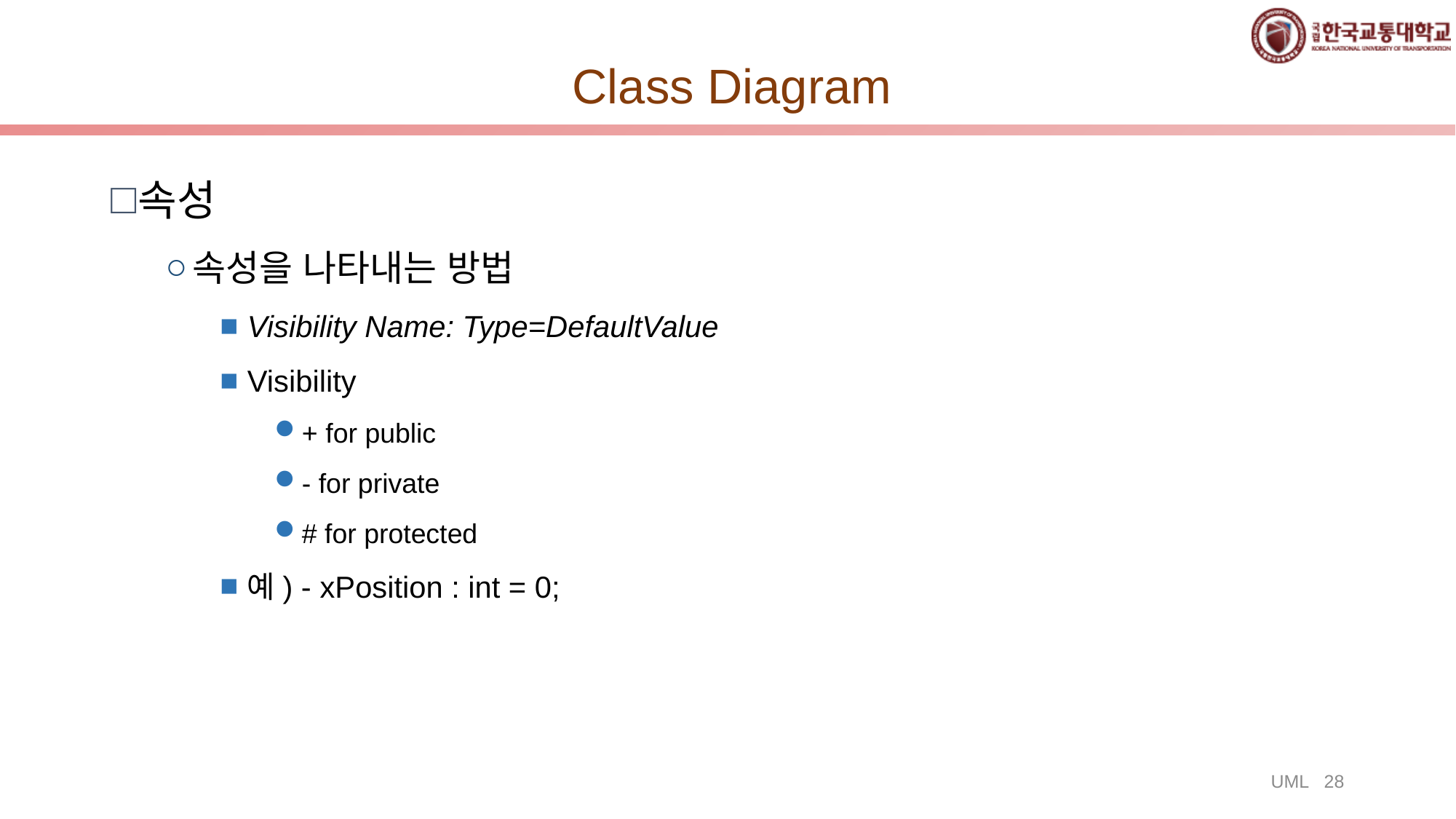

# Class Diagram
속성
속성을 나타내는 방법
Visibility Name: Type=DefaultValue
Visibility
+ for public
- for private
# for protected
예) - xPosition : int = 0;

UML   28